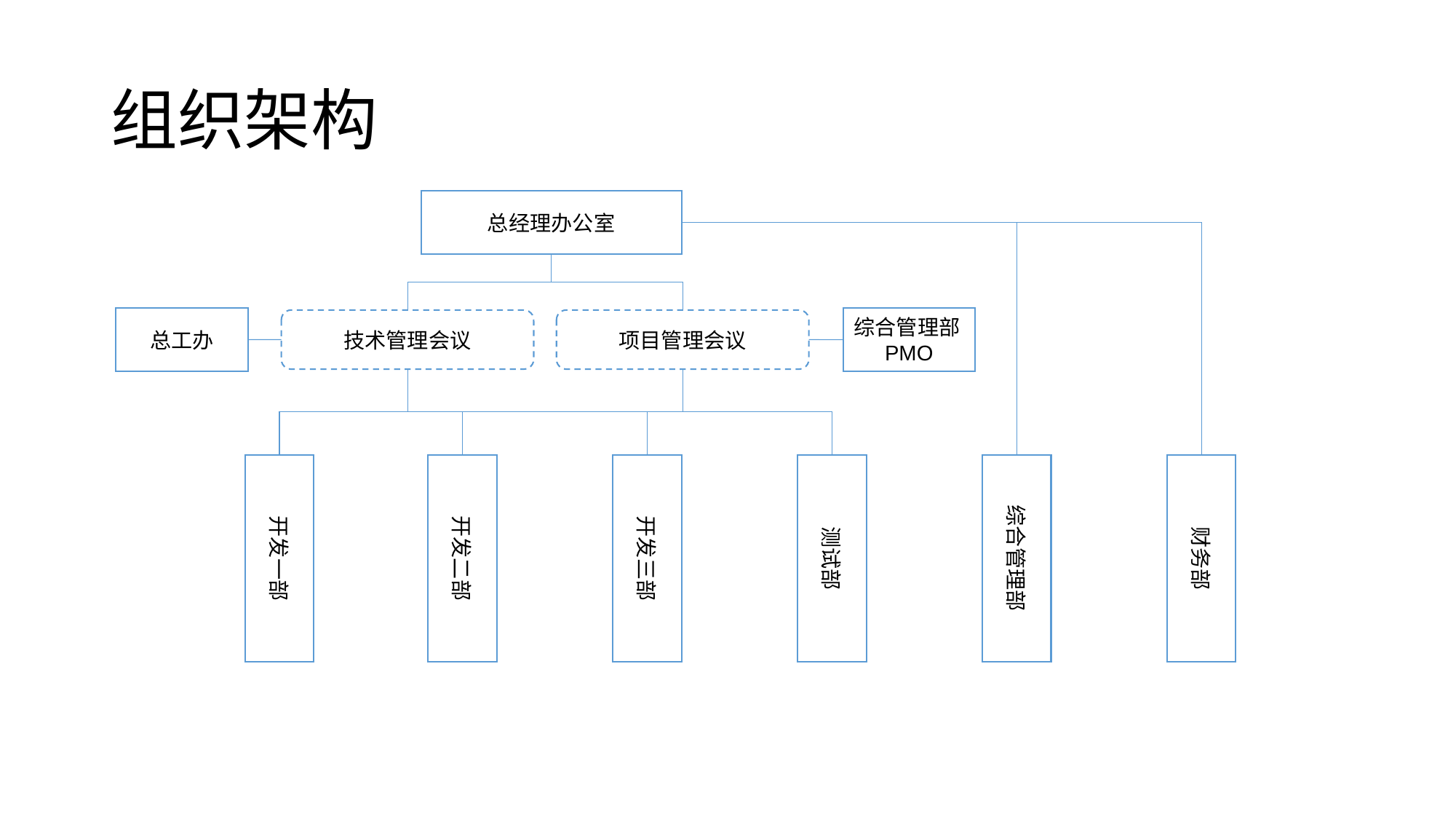

# 组织架构
总经理办公室
总工办
综合管理部PMO
技术管理会议
项目管理会议
开发一部
开发二部
开发三部
测试部
综合管理部
财务部